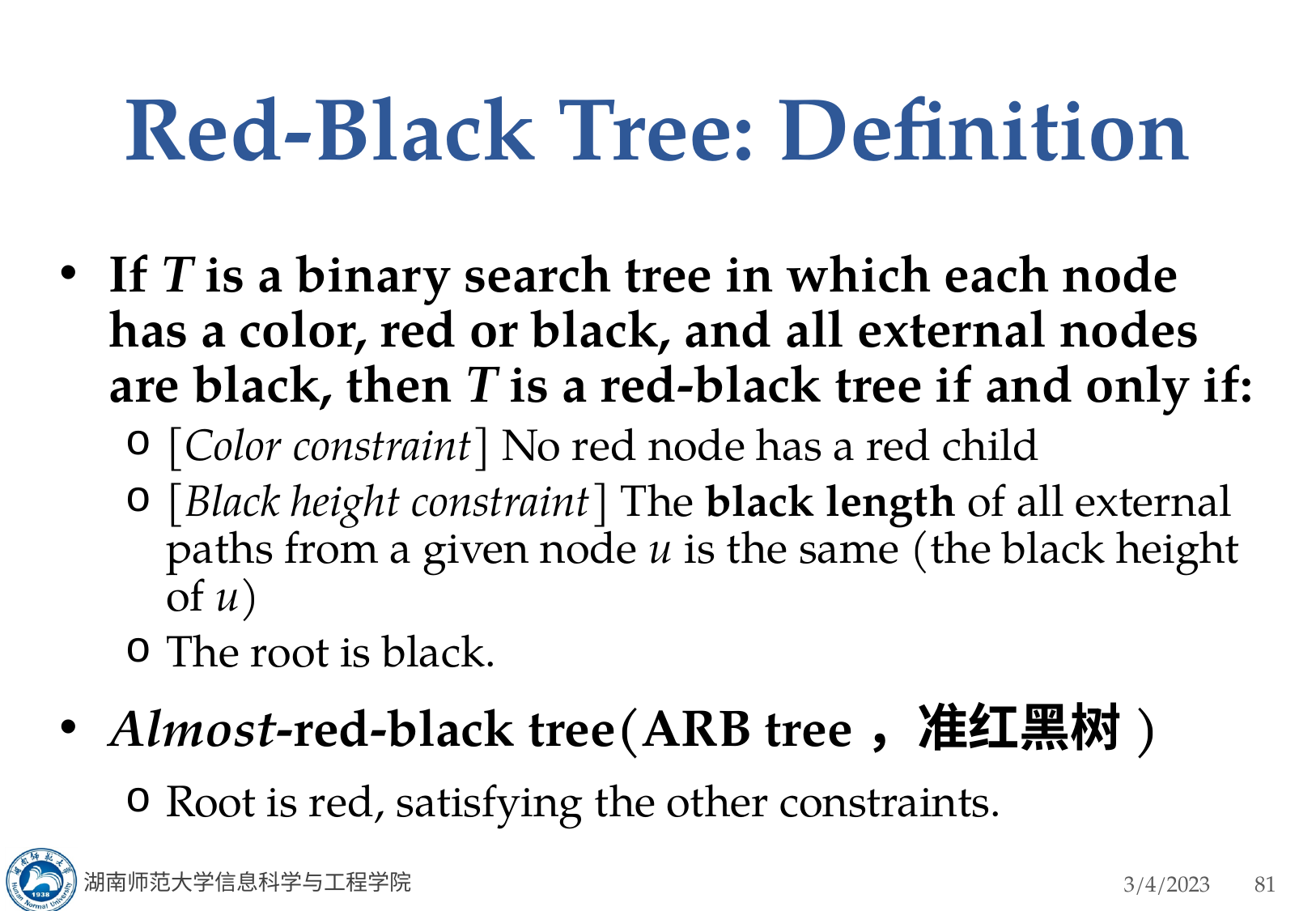

# Red-Black Tree: Definition
If T is a binary search tree in which each node has a color, red or black, and all external nodes are black, then T is a red-black tree if and only if:
[Color constraint] No red node has a red child
[Black height constraint] The black length of all external paths from a given node u is the same (the black height of u)
The root is black.
Almost-red-black tree(ARB tree，准红黑树)
Root is red, satisfying the other constraints.
湖南师范大学信息科学与工程学院
3/4/2023
81